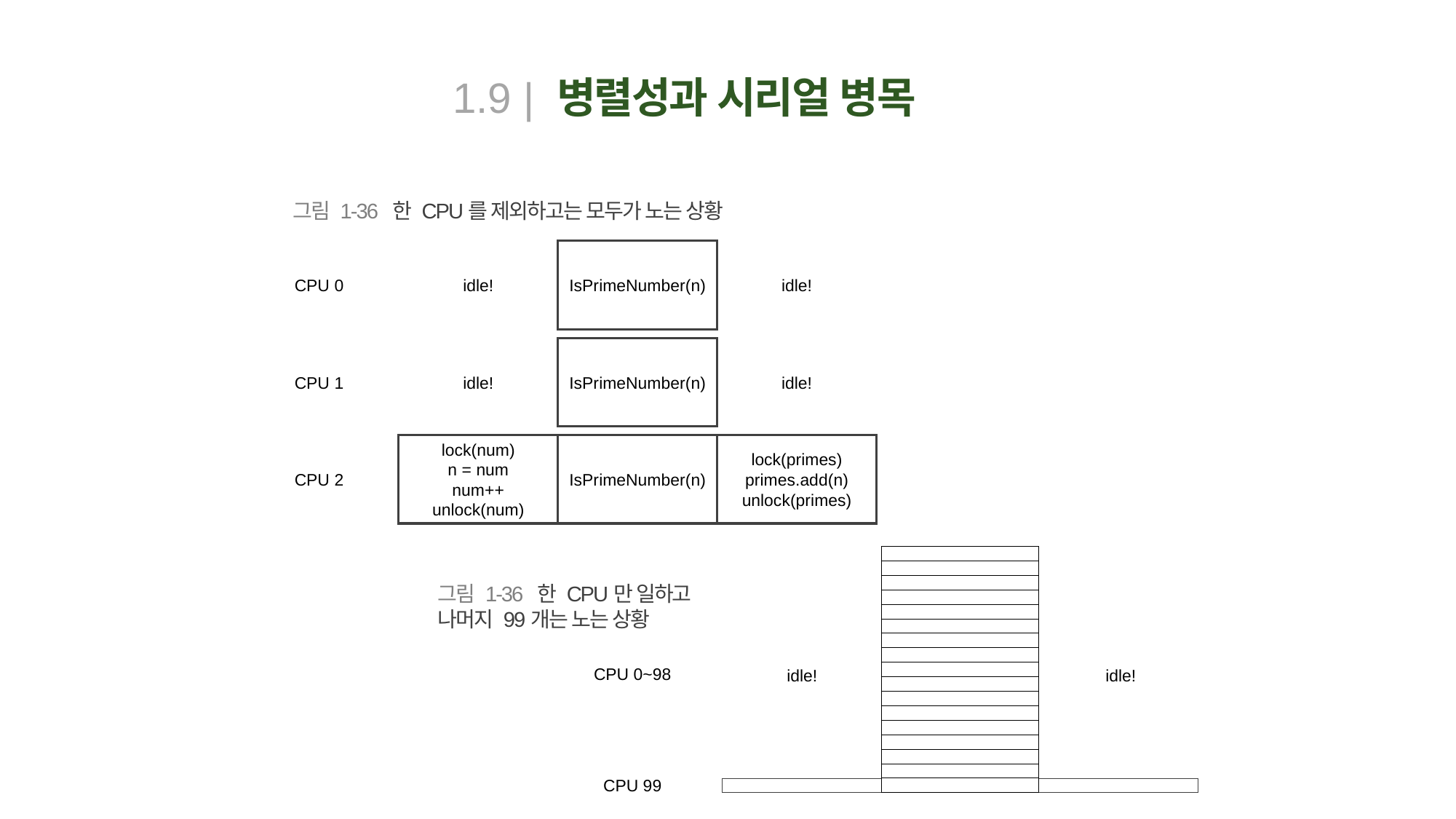

1.9 | 병렬성과 시리얼 병목
그림 1-36  한 CPU를 제외하고는 모두가 노는 상황
CPU 0
idle!
idle!
IsPrimeNumber(n)
CPU 1
idle!
idle!
IsPrimeNumber(n)
CPU 2
lock(num)
n = num
num++
unlock(num)
lock(primes)
primes.add(n)
unlock(primes)
IsPrimeNumber(n)
|  |
| --- |
|  |
|  |
|  |
|  |
|  |
|  |
|  |
|  |
|  |
|  |
|  |
|  |
|  |
|  |
|  |
|  |
CPU 0~98
그림 1-36  한 CPU만 일하고
나머지 99개는 노는 상황
idle!
idle!
CPU 99